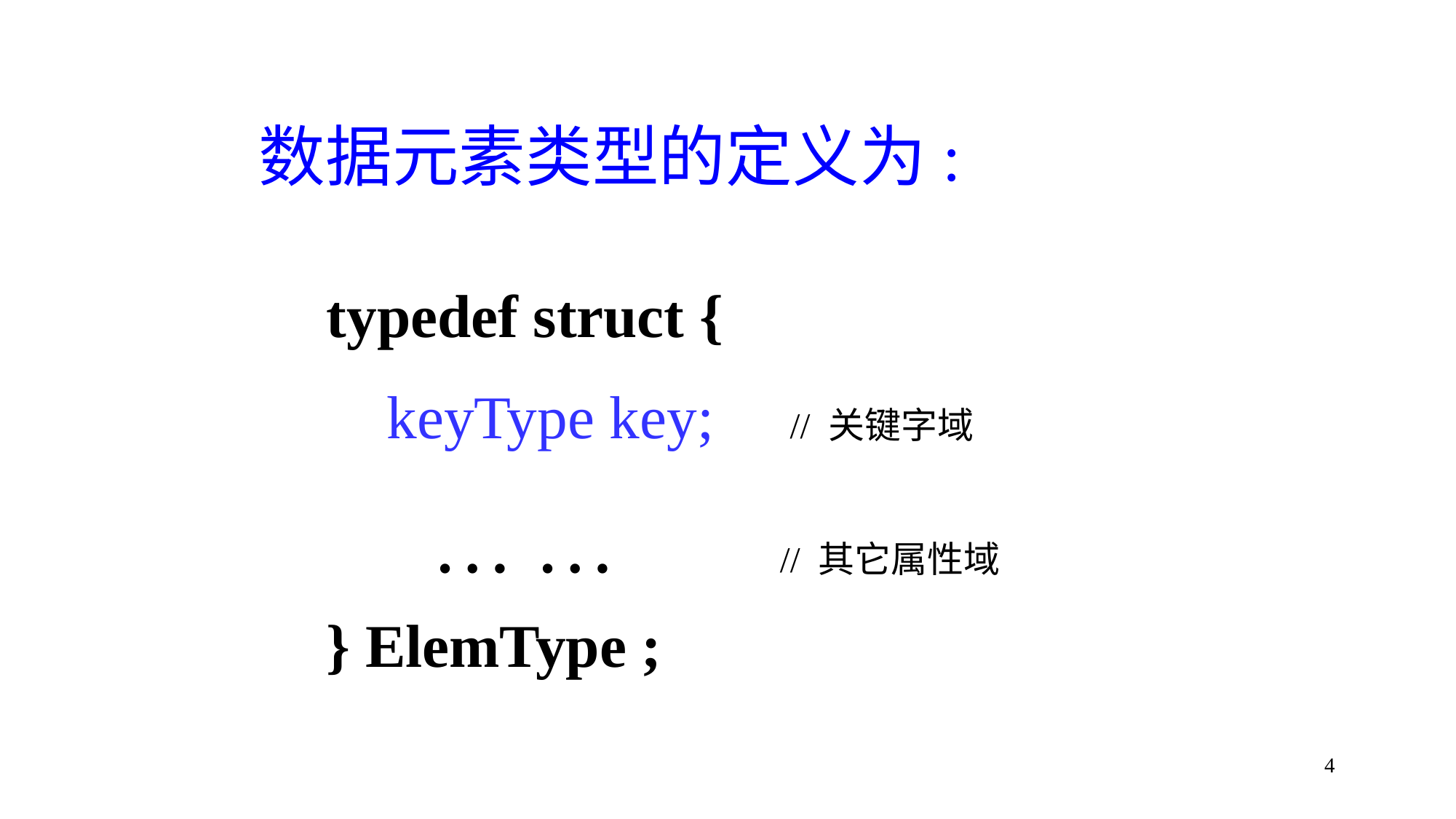

数据元素类型的定义为:
typedef struct {
    keyType key;     // 关键字域
       … …                  // 其它属性域
} ElemType ;
4